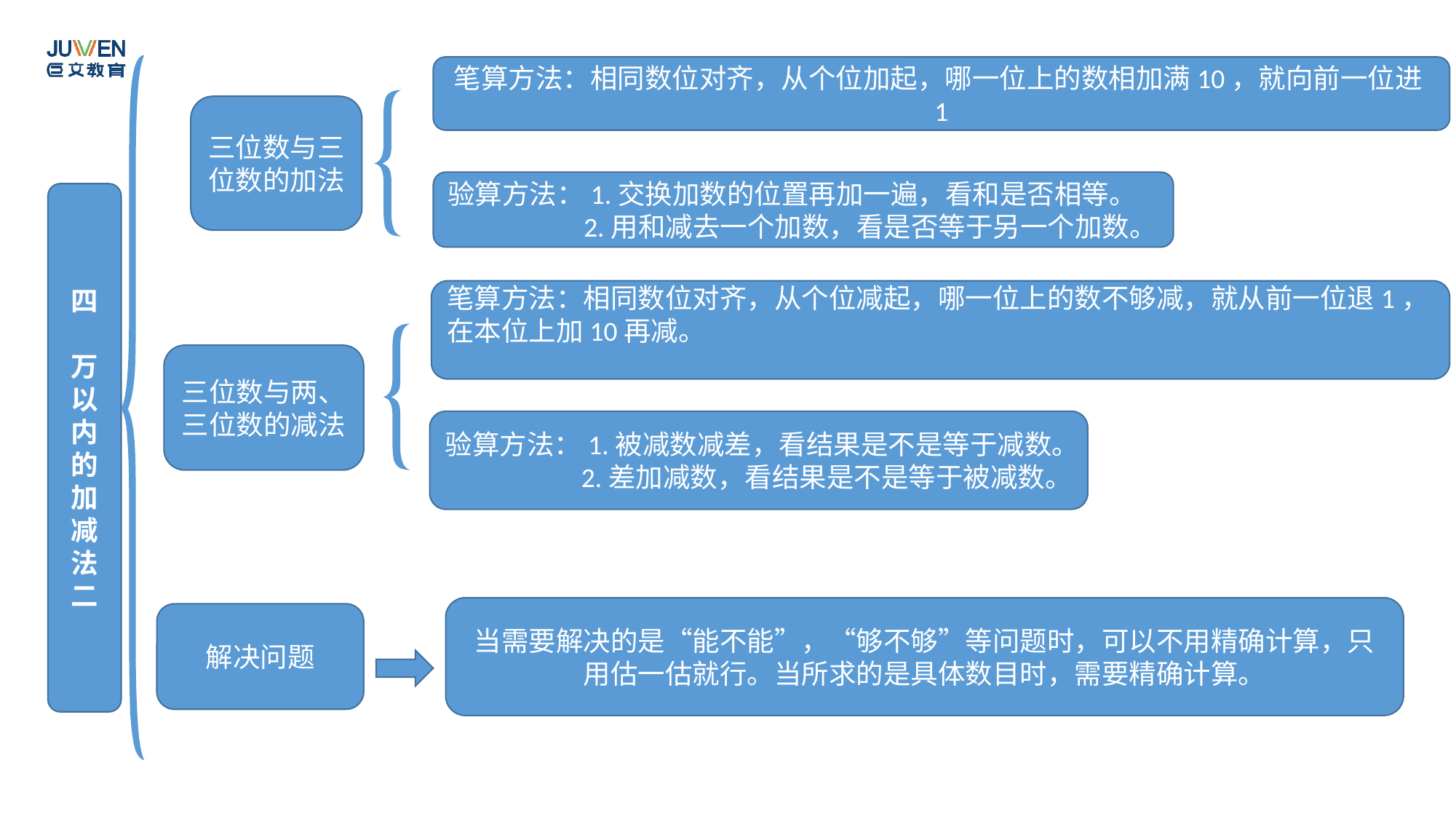

笔算方法：相同数位对齐，从个位加起，哪一位上的数相加满10，就向前一位进1

三位数与三位数的加法
验算方法：1.交换加数的位置再加一遍，看和是否相等。
                      2.用和减去一个加数，看是否等于另一个加数。
四

万以内的加减法二
笔算方法：相同数位对齐，从个位减起，哪一位上的数不够减，就从前一位退1，在本位上加10再减。

三位数与两、三位数的减法
验算方法：1.被减数减差，看结果是不是等于减数。
                      2.差加减数，看结果是不是等于被减数。
当需要解决的是“能不能”，“够不够”等问题时，可以不用精确计算，只用估一估就行。当所求的是具体数目时，需要精确计算。
解决问题